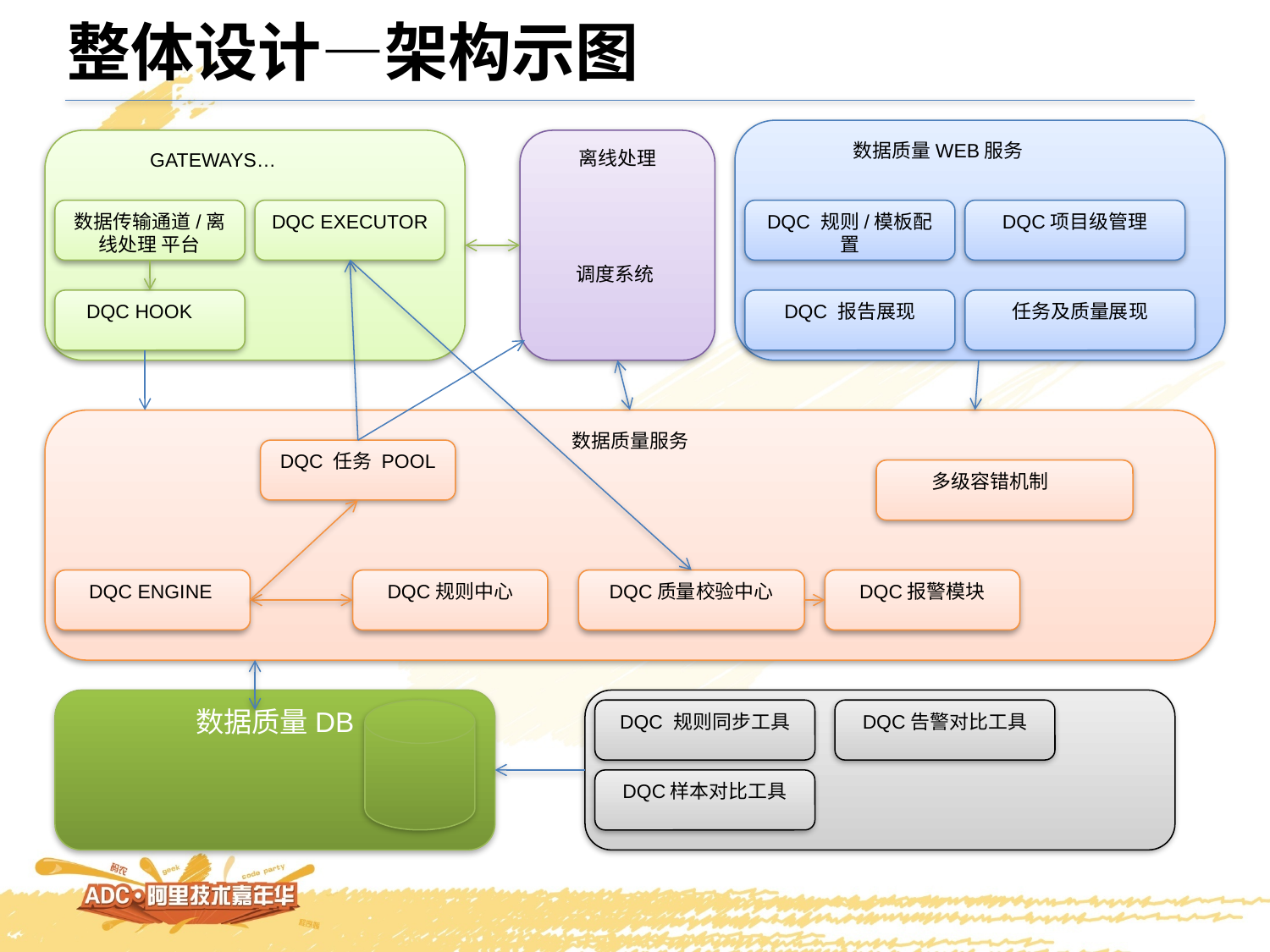

整体设计—架构示图
数据质量WEB服务
    GATEWAYS…
离线处理

    调度系统
数据传输通道/离线处理 平台

DQC EXECUTOR
DQC 规则/模板配置
DQC项目级管理
DQC HOOK
DQC 报告展现
任务及质量展现
数据质量服务
DQC 任务 POOL
        多级容错机制
DQC ENGINE
DQC规则中心
DQC质量校验中心
DQC报警模块
数据质量DB

DQC 规则同步工具
DQC告警对比工具
DQC样本对比工具